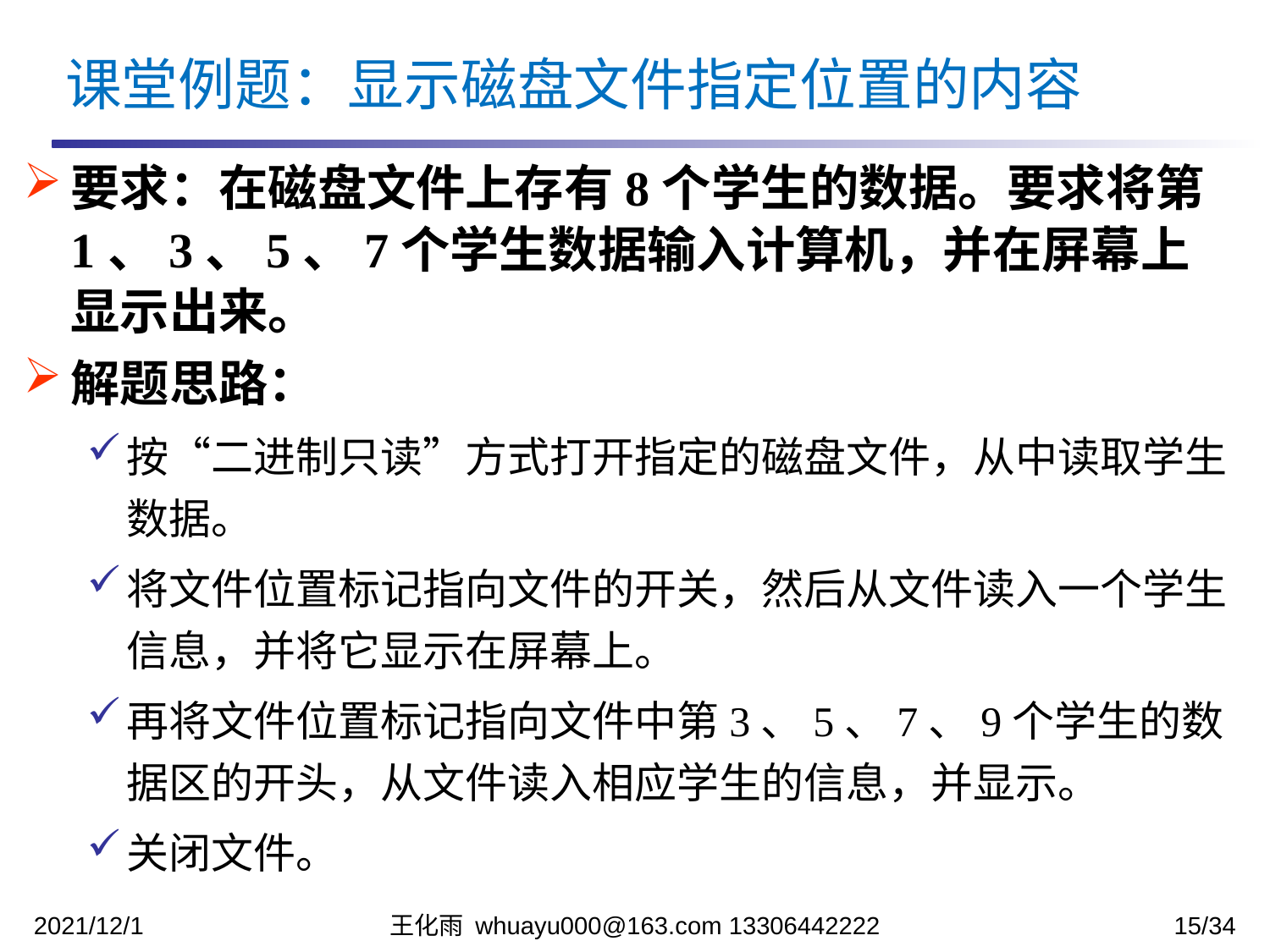

课堂例题：显示磁盘文件指定位置的内容
要求：在磁盘文件上存有8个学生的数据。要求将第1、3、5、7个学生数据输入计算机，并在屏幕上显示出来。
解题思路：
按“二进制只读”方式打开指定的磁盘文件，从中读取学生数据。
将文件位置标记指向文件的开关，然后从文件读入一个学生信息，并将它显示在屏幕上。
再将文件位置标记指向文件中第3、5、7、9个学生的数据区的开头，从文件读入相应学生的信息，并显示。
关闭文件。

2021/12/1
王化雨 whuayu000@163.com 13306442222
15/34